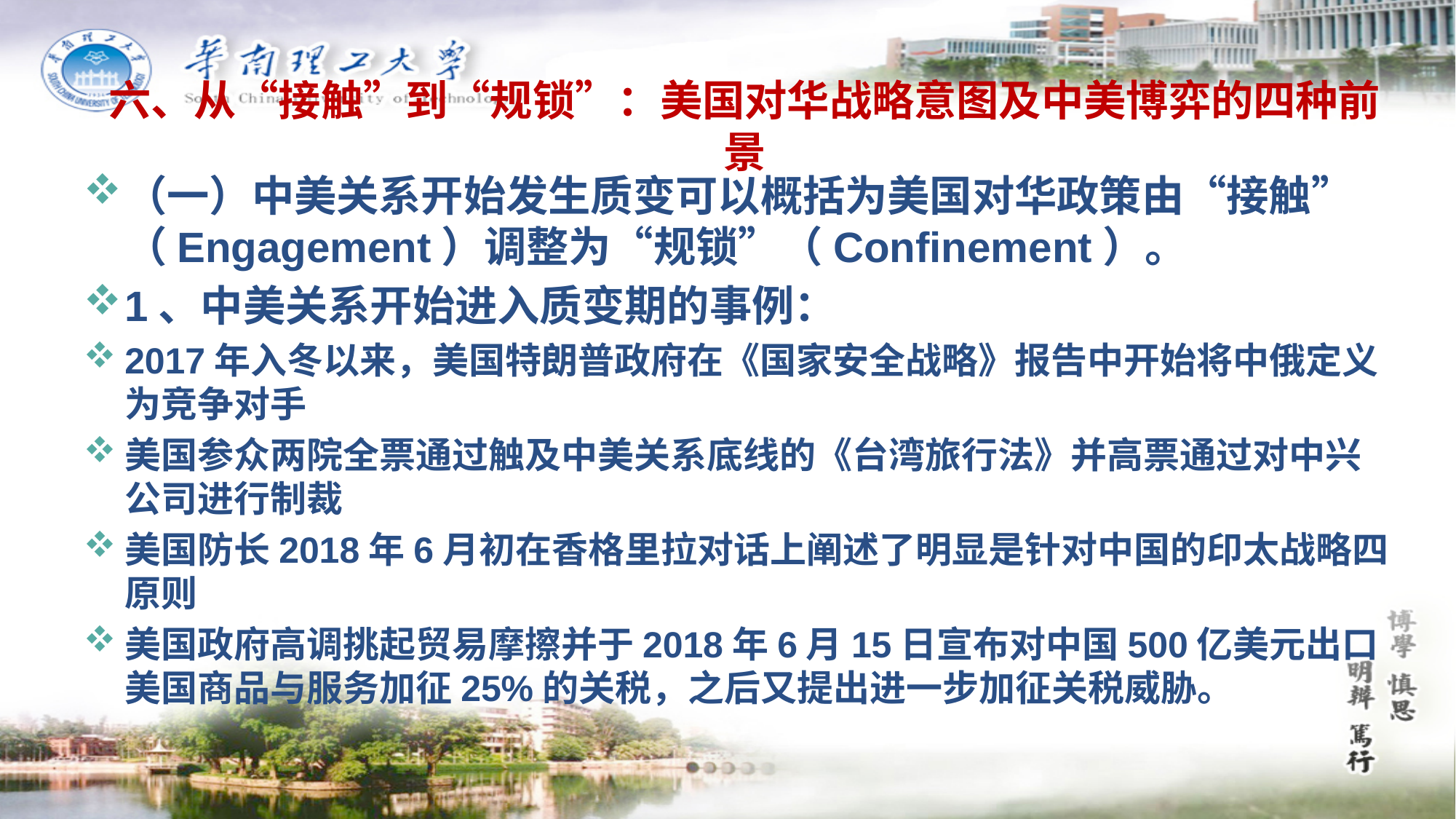

# 六、从“接触”到“规锁”：美国对华战略意图及中美博弈的四种前景
（一）中美关系开始发生质变可以概括为美国对华政策由“接触”（Engagement）调整为“规锁”（Confinement）。
1、中美关系开始进入质变期的事例：
2017年入冬以来，美国特朗普政府在《国家安全战略》报告中开始将中俄定义为竞争对手
美国参众两院全票通过触及中美关系底线的《台湾旅行法》并高票通过对中兴公司进行制裁
美国防长2018年6月初在香格里拉对话上阐述了明显是针对中国的印太战略四原则
美国政府高调挑起贸易摩擦并于2018年6月15日宣布对中国500亿美元出口美国商品与服务加征25%的关税，之后又提出进一步加征关税威胁。